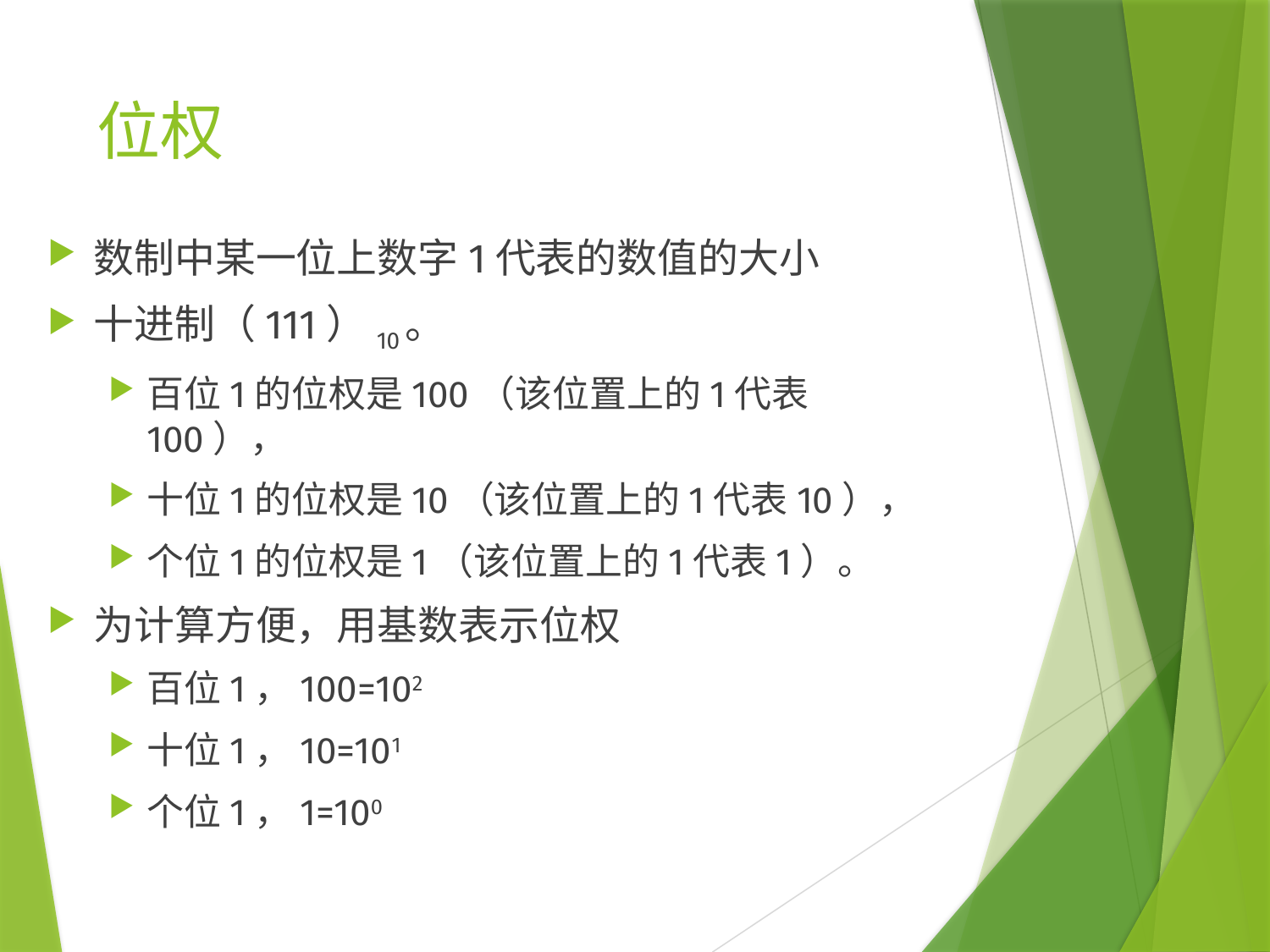

# 位权
数制中某一位上数字1代表的数值的大小
十进制（111）10。
百位1的位权是100（该位置上的1代表100），
十位1的位权是10（该位置上的1代表10），
个位1的位权是1（该位置上的1代表1）。
为计算方便，用基数表示位权
百位1，100=102
十位1，10=101
个位1，1=100